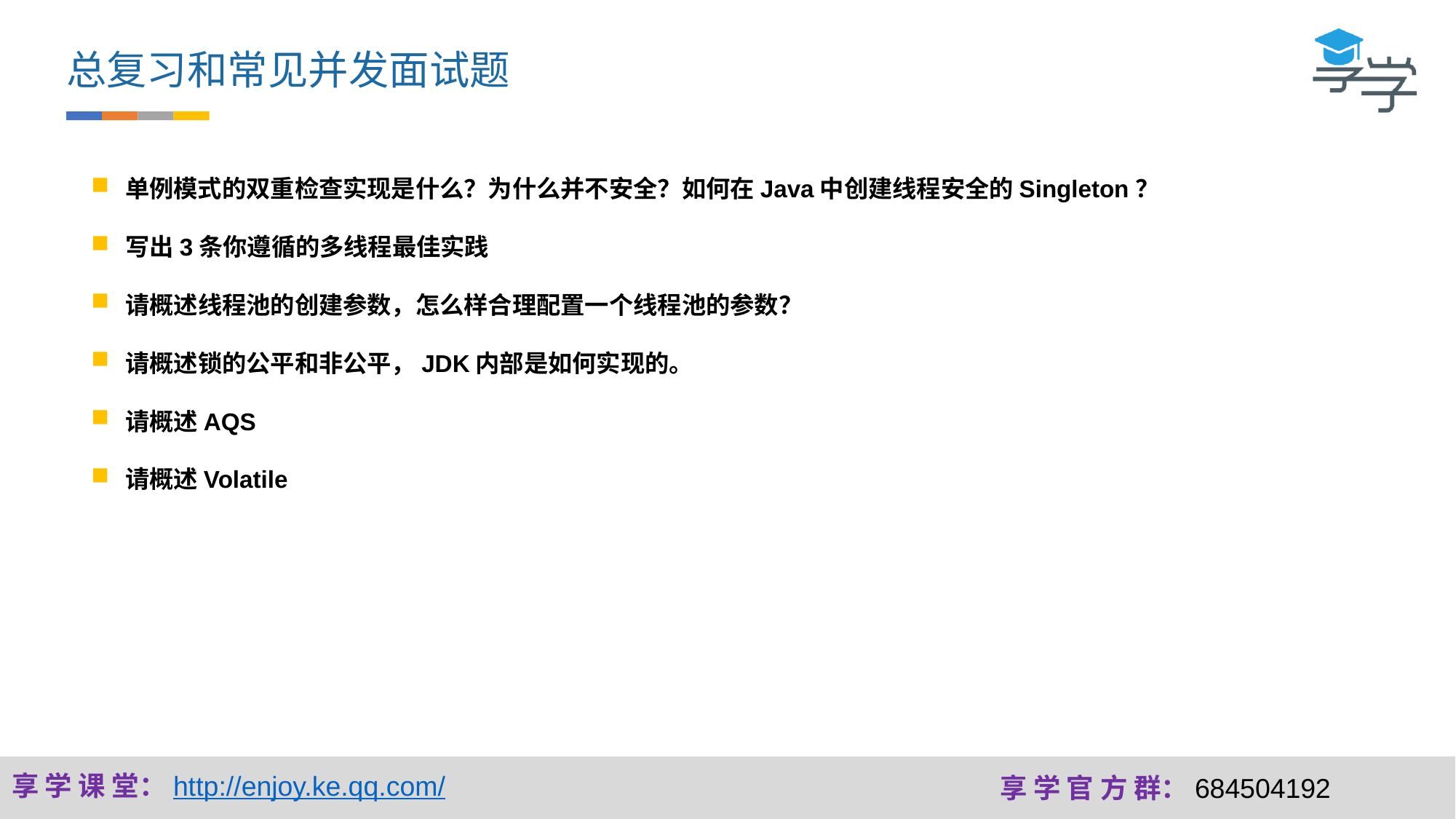

总复习和常见并发面试题

单例模式的双重检查实现是什么？为什么并不安全？如何在Java中创建线程安全的Singleton？
写出3条你遵循的多线程最佳实践
请概述线程池的创建参数，怎么样合理配置一个线程池的参数？
请概述锁的公平和非公平，JDK内部是如何实现的。
请概述AQS
请概述Volatile